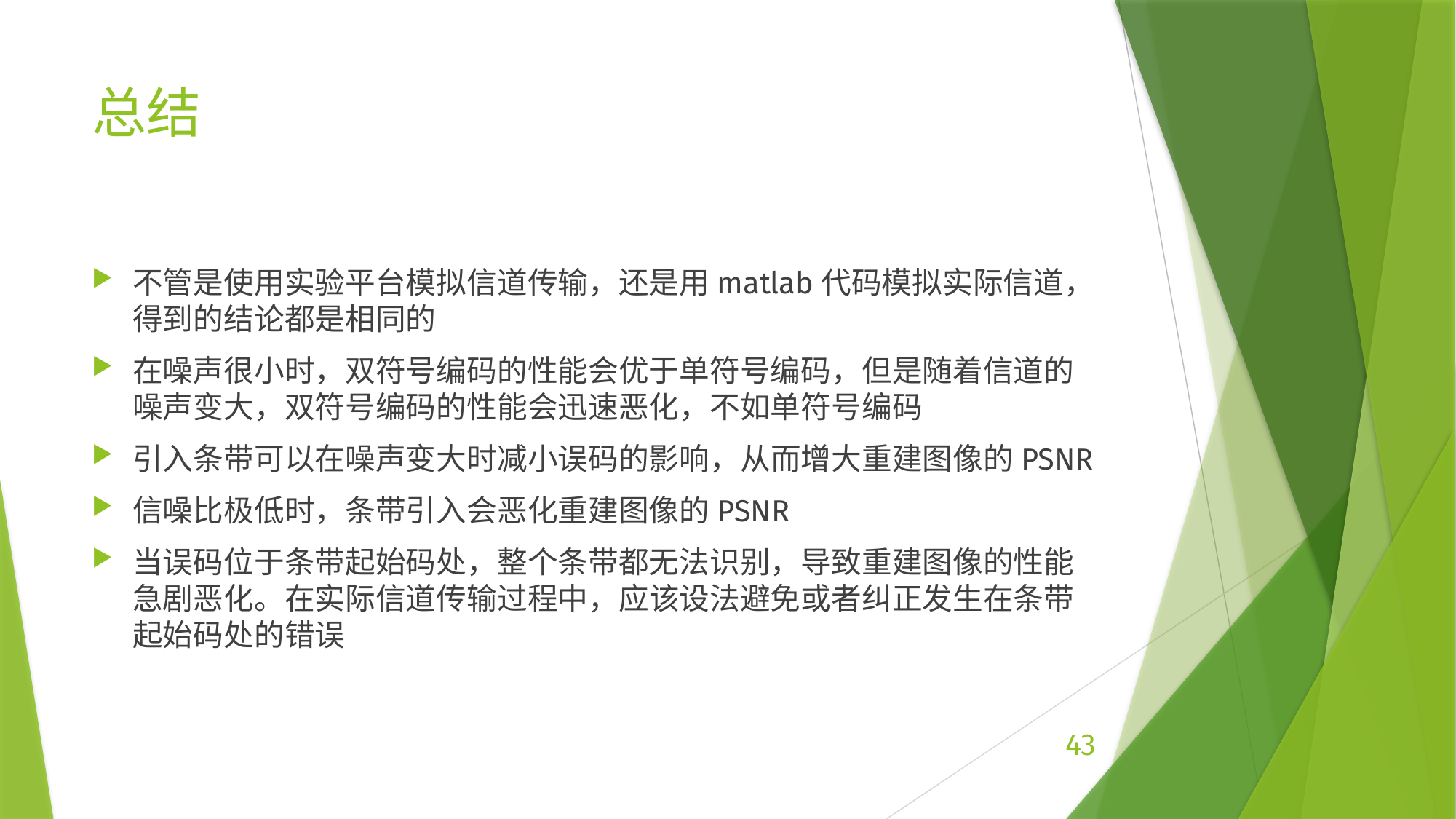

# 总结
不管是使用实验平台模拟信道传输，还是用matlab代码模拟实际信道，得到的结论都是相同的
在噪声很小时，双符号编码的性能会优于单符号编码，但是随着信道的噪声变大，双符号编码的性能会迅速恶化，不如单符号编码
引入条带可以在噪声变大时减小误码的影响，从而增大重建图像的PSNR
信噪比极低时，条带引入会恶化重建图像的PSNR
当误码位于条带起始码处，整个条带都无法识别，导致重建图像的性能急剧恶化。在实际信道传输过程中，应该设法避免或者纠正发生在条带起始码处的错误
43